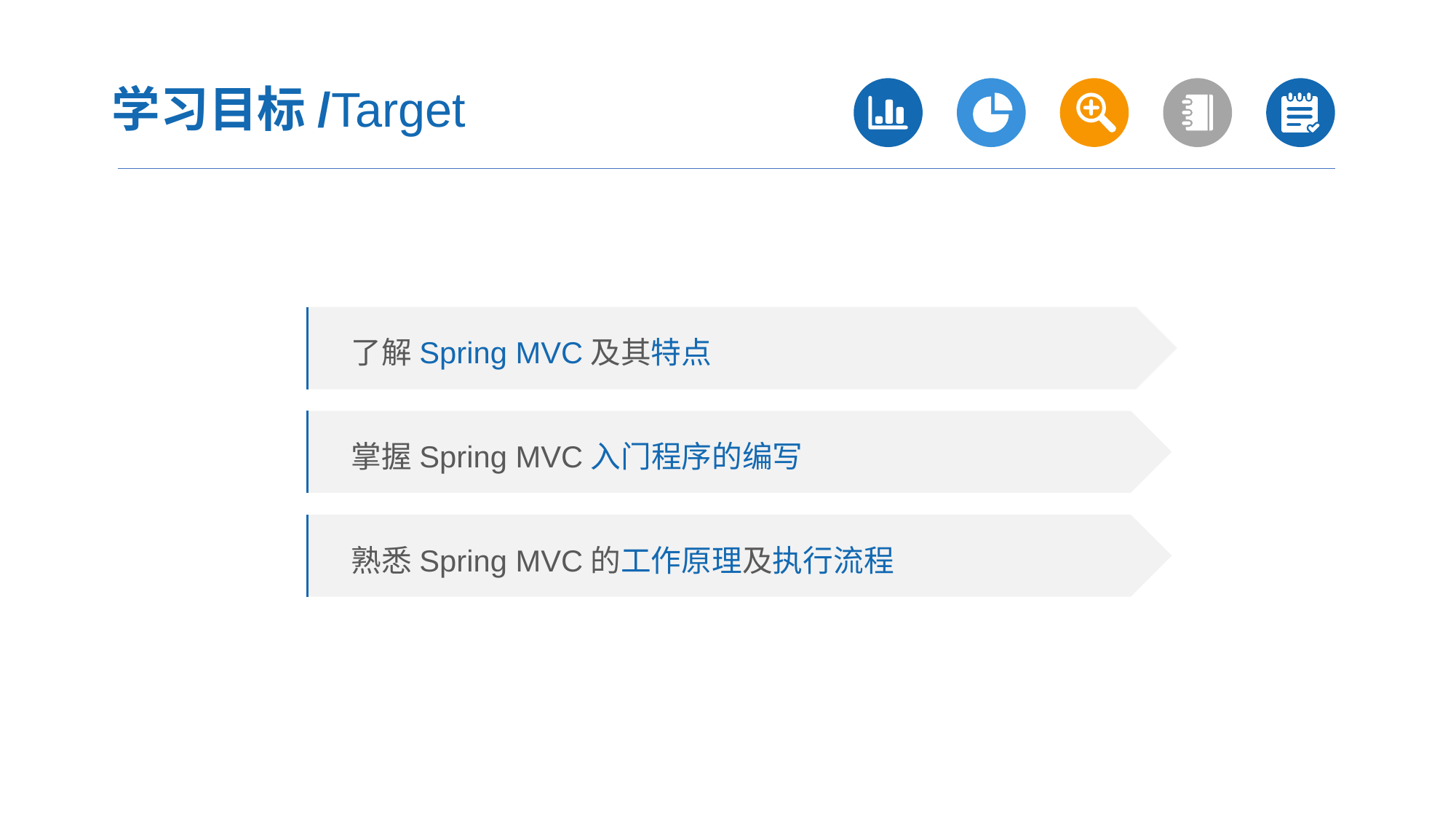

学习目标/Target
    了解Spring MVC及其特点

    掌握Spring MVC入门程序的编写

    熟悉Spring MVC的工作原理及执行流程